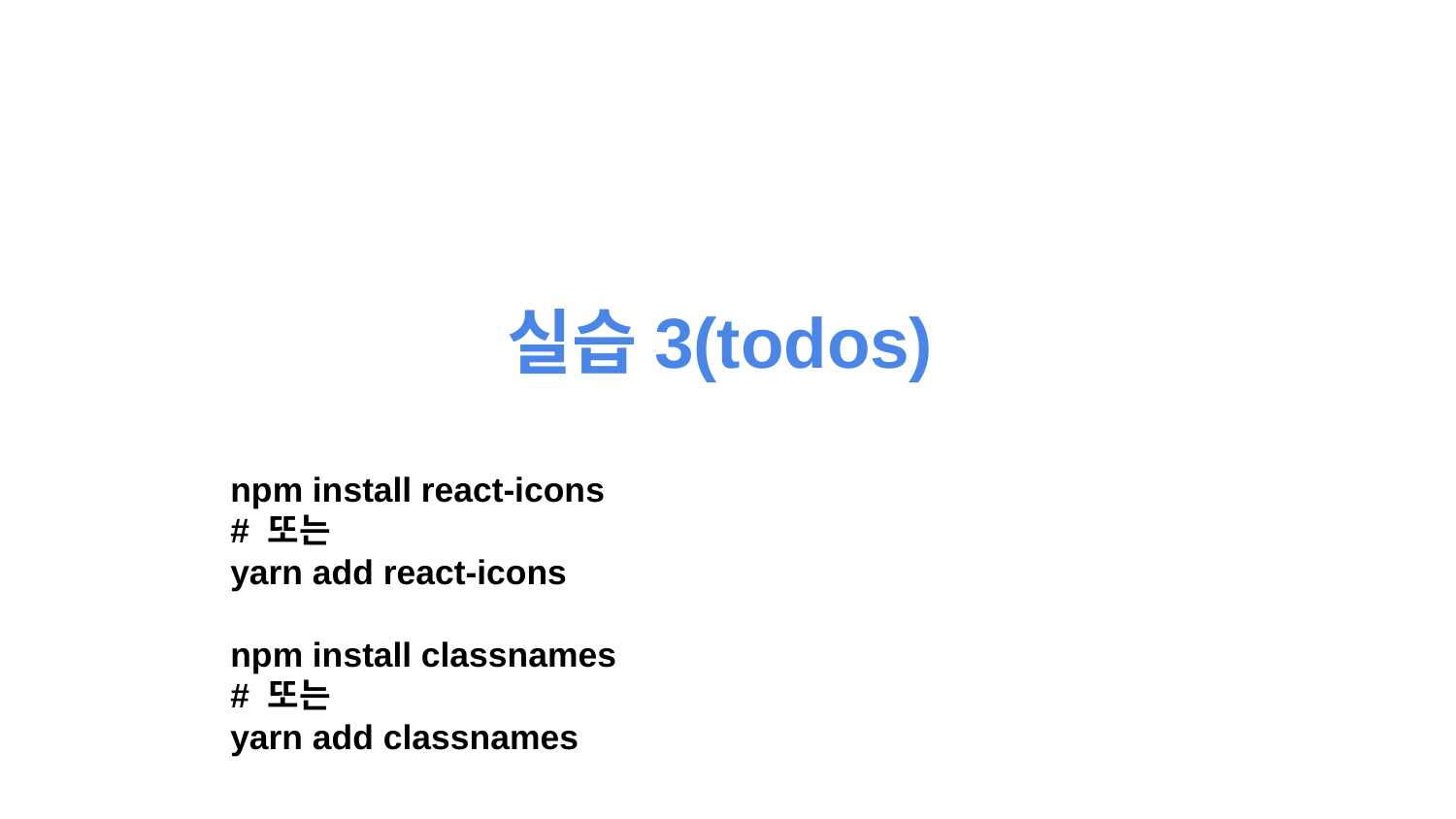

실습3(todos)

npm install react-icons
# 또는
yarn add react-icons

npm install classnames
# 또는
yarn add classnames